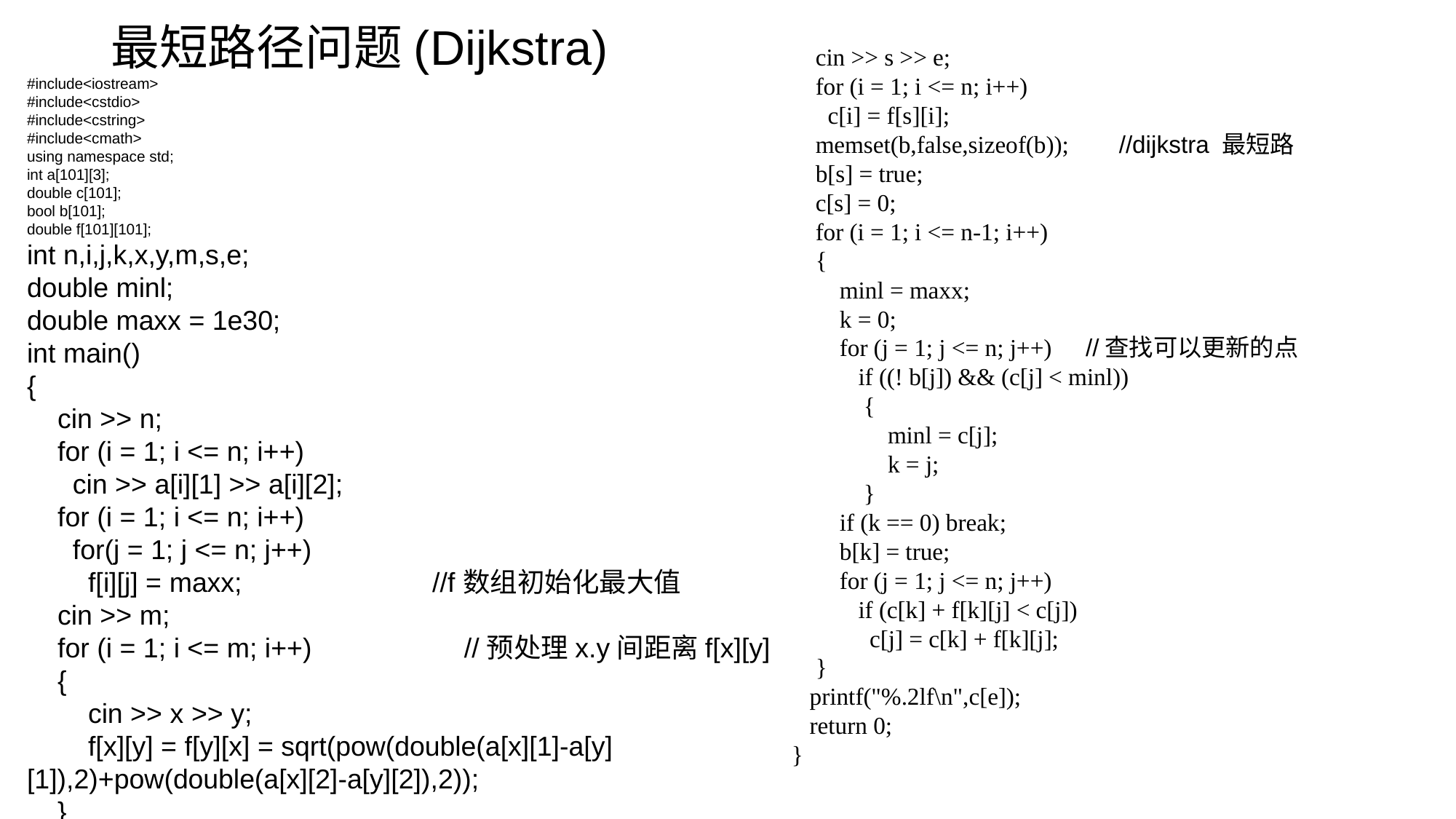

# 最短路径问题(Dijkstra)
    cin >> s >> e;
    for (i = 1; i <= n; i++)
      c[i] = f[s][i];
    memset(b,false,sizeof(b));  	//dijkstra 最短路
    b[s] = true;
    c[s] = 0;
    for (i = 1; i <= n-1; i++)
    {
        minl = maxx;
        k = 0;
        for (j = 1; j <= n; j++)     //查找可以更新的点
           if ((! b[j]) && (c[j] < minl))
            {
                minl = c[j];
                k = j;
            }
        if (k == 0) break;
        b[k] = true;
        for (j = 1; j <= n; j++)
           if (c[k] + f[k][j] < c[j])
             c[j] = c[k] + f[k][j];
    }
   printf("%.2lf\n",c[e]);
   return 0;
}
#include<iostream>
#include<cstdio>
#include<cstring>
#include<cmath>
using namespace std;
int a[101][3];
double c[101];
bool b[101];
double f[101][101];
int n,i,j,k,x,y,m,s,e;
double minl;
double maxx = 1e30;
int main()
{
    cin >> n;
    for (i = 1; i <= n; i++)
      cin >> a[i][1] >> a[i][2];
    for (i = 1; i <= n; i++)
      for(j = 1; j <= n; j++)
        f[i][j] = maxx;                         //f数组初始化最大值
    cin >> m;
    for (i = 1; i <= m; i++)                    //预处理x.y间距离f[x][y]
    {
        cin >> x >> y;
        f[x][y] = f[y][x] = sqrt(pow(double(a[x][1]-a[y][1]),2)+pow(double(a[x][2]-a[y][2]),2));
    }